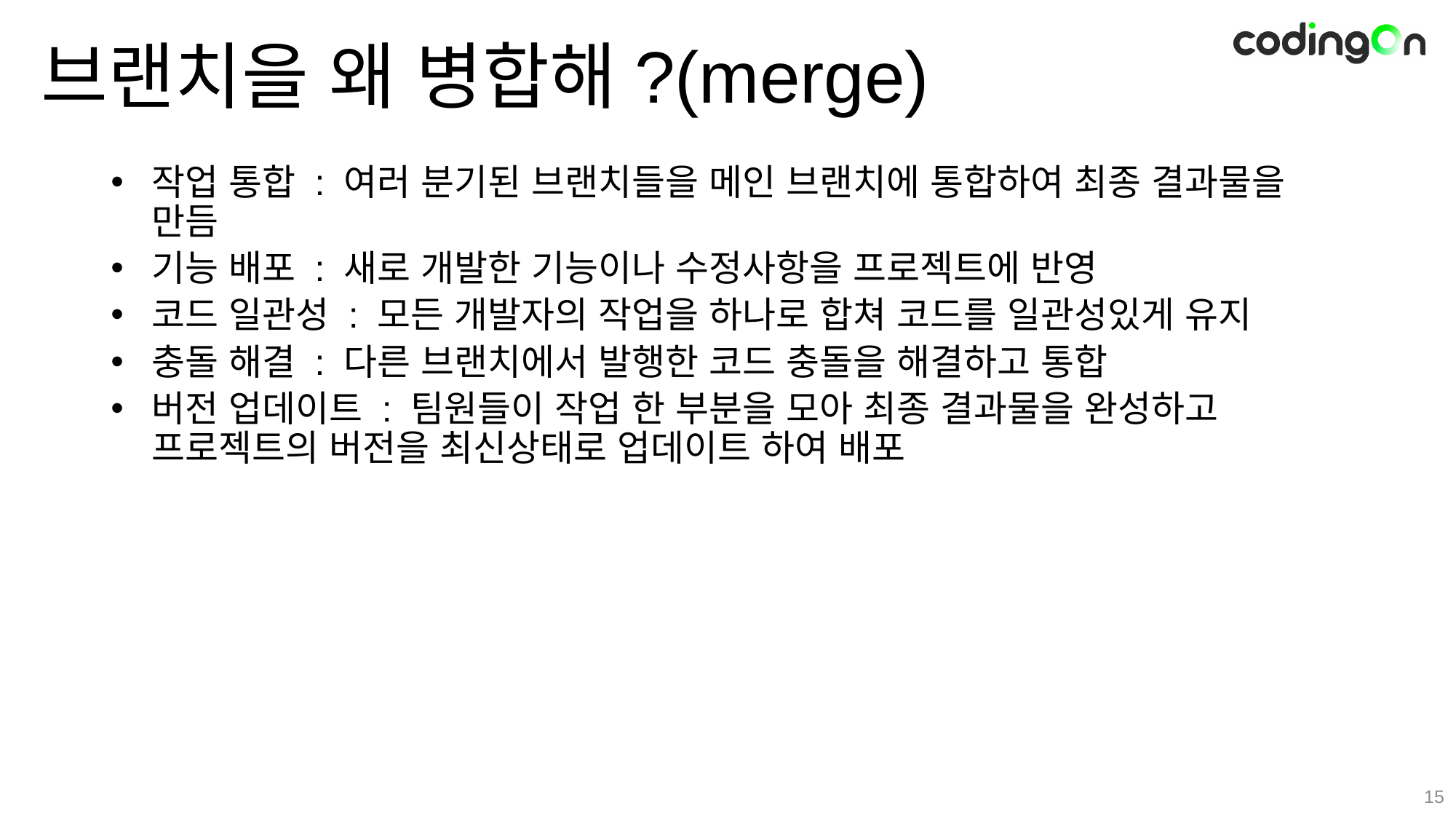

# 브랜치을 왜 병합해?(merge)
작업 통합 : 여러 분기된 브랜치들을 메인 브랜치에 통합하여 최종 결과물을 만듬
기능 배포 : 새로 개발한 기능이나 수정사항을 프로젝트에 반영
코드 일관성 : 모든 개발자의 작업을 하나로 합쳐 코드를 일관성있게 유지
충돌 해결 : 다른 브랜치에서 발행한 코드 충돌을 해결하고 통합
버전 업데이트 : 팀원들이 작업 한 부분을 모아 최종 결과물을 완성하고 프로젝트의 버전을 최신상태로 업데이트 하여 배포

15